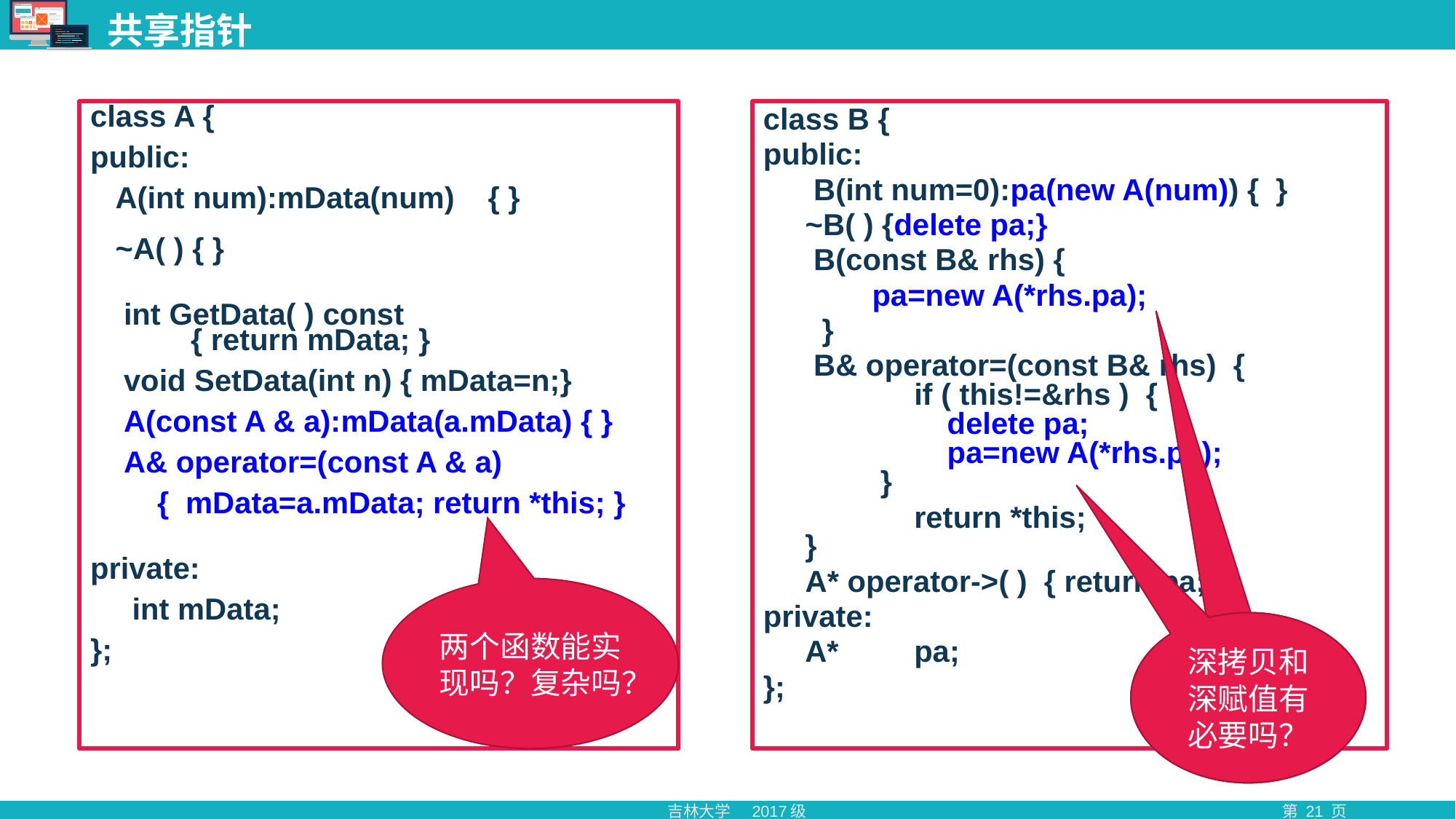

# 共享指针
class A {
public:
   A(int num):mData(num)    { }
   ~A( ) { }
    int GetData( ) const
            { return mData; }
    void SetData(int n) { mData=n;}
    A(const A & a):mData(a.mData) { }
    A& operator=(const A & a)
        {  mData=a.mData; return *this; }
private:
     int mData;
};
class B {
public:
      B(int num=0):pa(new A(num)) {  }
     ~B( ) {delete pa;}
      B(const B& rhs) {
             pa=new A(*rhs.pa);
       }
      B& operator=(const B& rhs)  {
	if ( this!=&rhs )  {
                 delete pa;
                 pa=new A(*rhs.pa);
         }
		return *this;
}
     A* operator->( )  { return pa; }
private:
 	A*	pa;
};
两个函数能实现吗？复杂吗？

深拷贝和深赋值有必要吗？